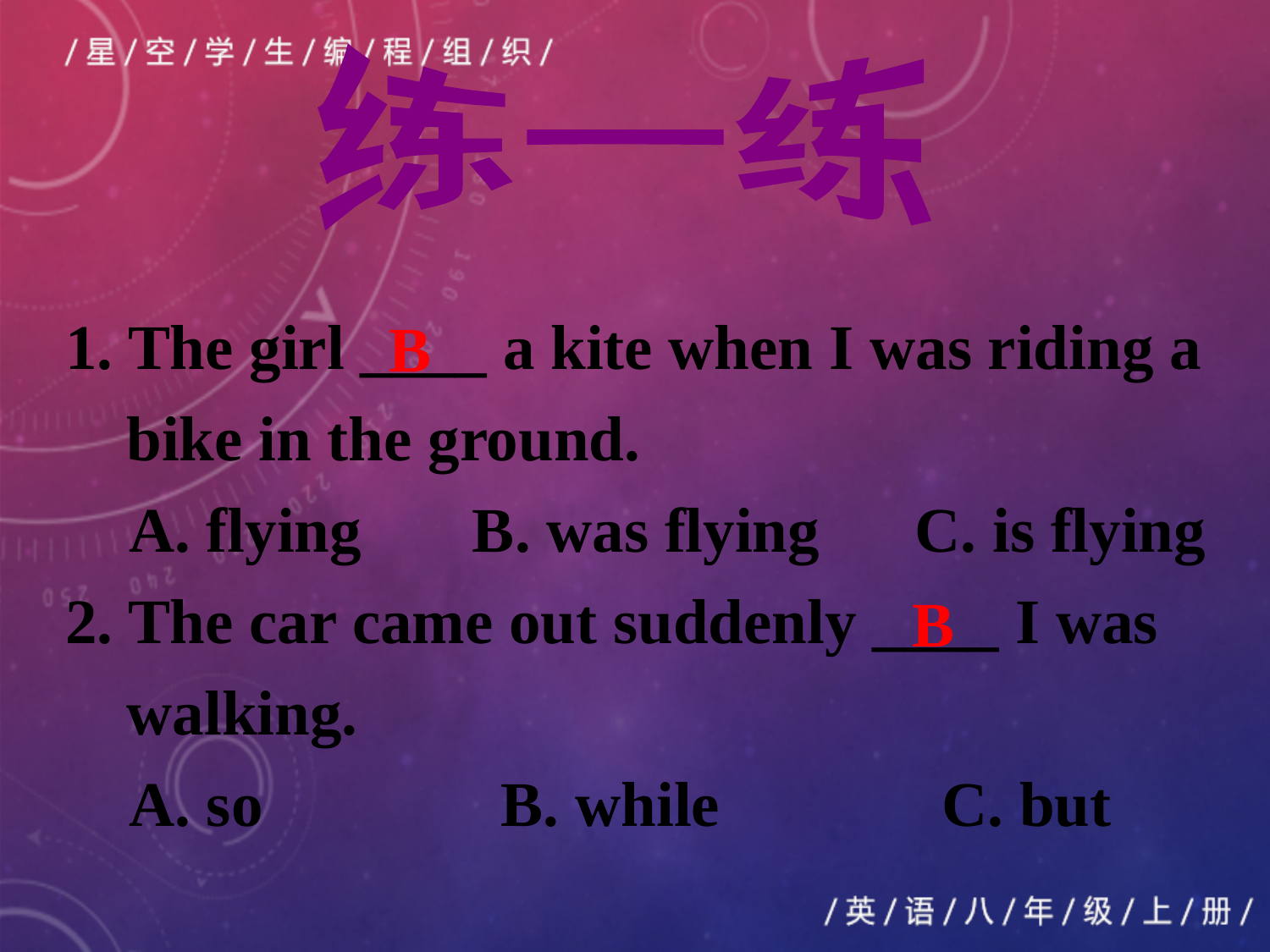

练一练

1. The girl ____ a kite when I was riding a bike in the ground.
    A. flying       B. was flying      C. is flying
2. The car came out suddenly ____ I was walking.
    A. so               B. while              C. but
B
B